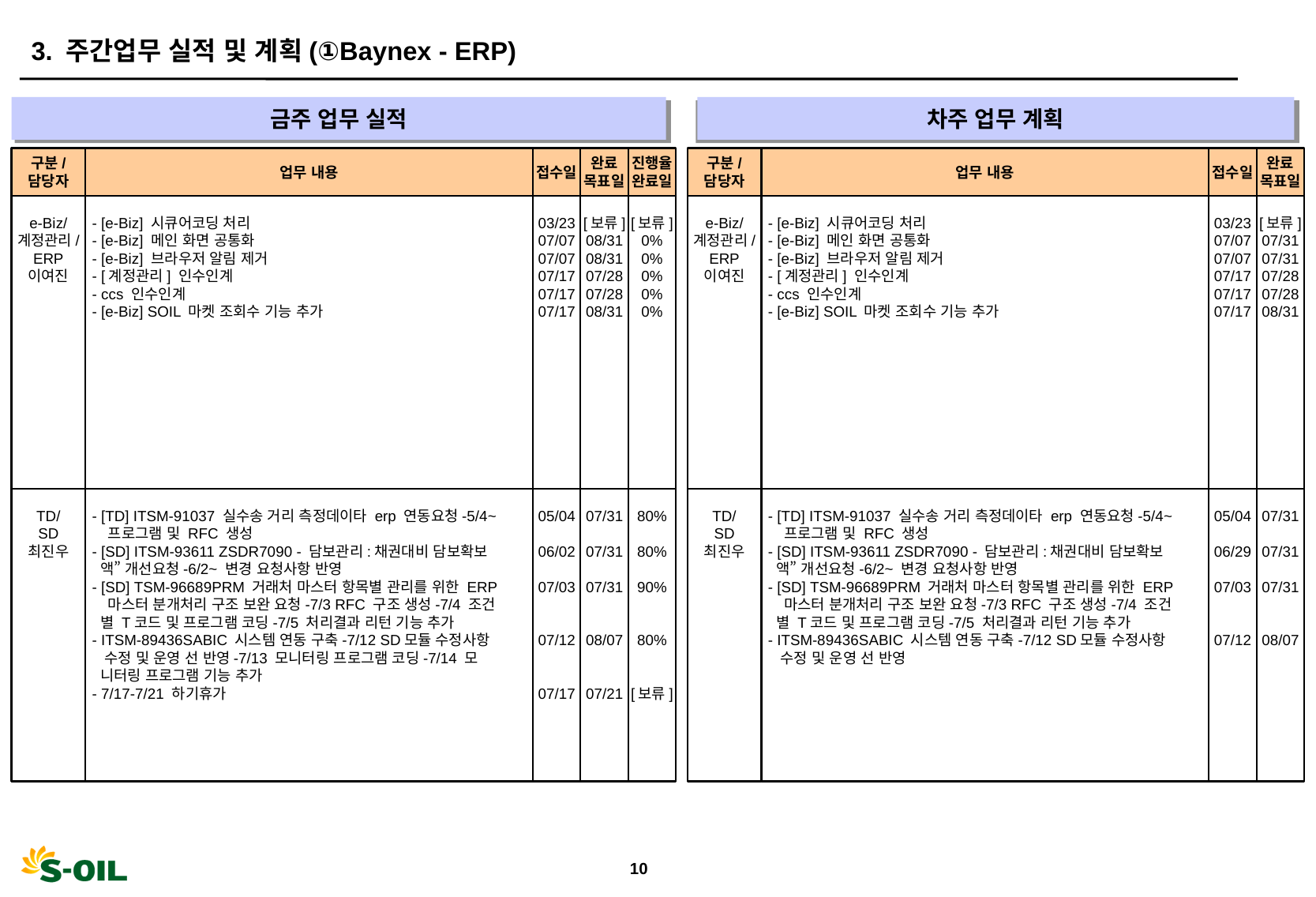

3. 주간업무 실적 및 계획(①Baynex - ERP)
금주 업무 실적
차주 업무 계획
" "
" "
구분/
담당자
업무 내용
접수일
완료
목표일
진행율
완료일
구분/
담당자
업무 내용
접수일
완료
목표일
e-Biz/
계정관리/
ERP
이여진

- [e-Biz] 시큐어코딩 처리
- [e-Biz] 메인 화면 공통화
- [e-Biz] 브라우저 알림 제거
- [계정관리] 인수인계
- ccs 인수인계
- [e-Biz] SOIL 마켓 조회수 기능 추가
03/23
07/07
07/07
07/17
07/17
07/17
[보류]
08/31
08/31
07/28
07/28
08/31
[보류]
0%
0%
0%
0%
0%
e-Biz/
계정관리/
ERP
이여진

- [e-Biz] 시큐어코딩 처리
- [e-Biz] 메인 화면 공통화
- [e-Biz] 브라우저 알림 제거
- [계정관리] 인수인계
- ccs 인수인계
- [e-Biz] SOIL 마켓 조회수 기능 추가
03/23
07/07
07/07
07/17
07/17
07/17
[보류]
07/31
07/31
07/28
07/28
08/31
TD/
SD
최진우

- [TD] ITSM-91037 실수송 거리 측정데이타 erp 연동요청-5/4~
   프로그램 및 RFC 생성
- [SD] ITSM-93611 ZSDR7090 - 담보관리:채권대비 담보확보
  액” 개선요청-6/2~ 변경 요청사항 반영
- [SD] TSM-96689PRM 거래처 마스터 항목별 관리를 위한 ERP
   마스터 분개처리 구조 보완 요청-7/3 RFC 구조 생성-7/4 조건
  별 T코드 및 프로그램 코딩-7/5 처리결과 리턴 기능 추가
- ITSM-89436SABIC 시스템 연동 구축-7/12 SD모듈 수정사항
   수정 및 운영 선 반영-7/13 모니터링 프로그램 코딩-7/14 모
  니터링 프로그램 기능 추가
- 7/17-7/21 하기휴가
05/04
06/02
07/03
07/12
07/17
07/31
07/31
07/31
08/07
07/21
80%
80%
90%
80%
[보류]
TD/
SD
최진우

- [TD] ITSM-91037 실수송 거리 측정데이타 erp 연동요청-5/4~
   프로그램 및 RFC 생성
- [SD] ITSM-93611 ZSDR7090 - 담보관리:채권대비 담보확보
  액” 개선요청-6/2~ 변경 요청사항 반영
- [SD] TSM-96689PRM 거래처 마스터 항목별 관리를 위한 ERP
   마스터 분개처리 구조 보완 요청-7/3 RFC 구조 생성-7/4 조건
  별 T코드 및 프로그램 코딩-7/5 처리결과 리턴 기능 추가
- ITSM-89436SABIC 시스템 연동 구축-7/12 SD모듈 수정사항
   수정 및 운영 선 반영
05/04
06/29
07/03
07/12
07/31
07/31
07/31
08/07